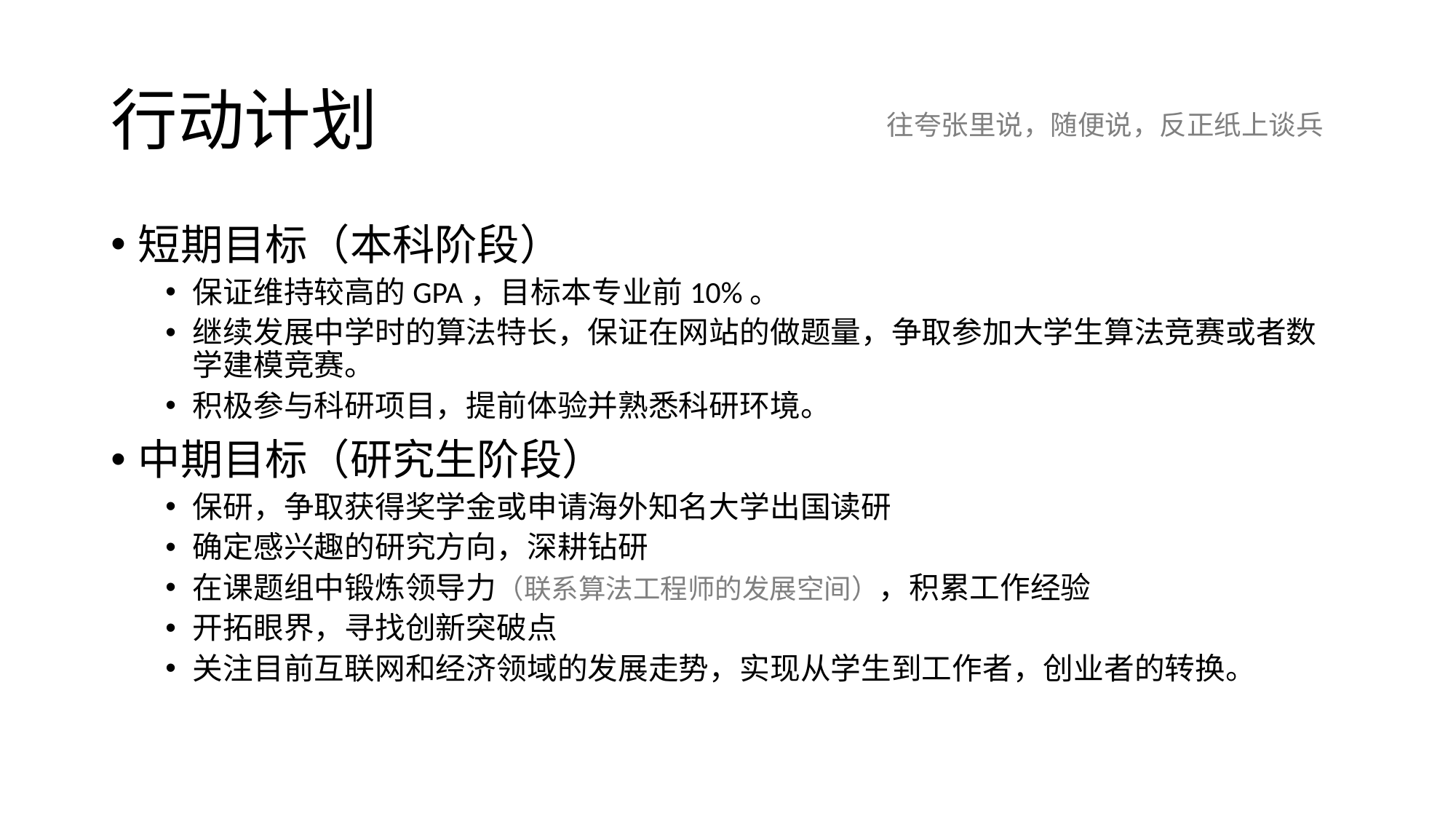

# 行动计划
往夸张里说，随便说，反正纸上谈兵
短期目标（本科阶段）
保证维持较高的GPA，目标本专业前10%。
继续发展中学时的算法特长，保证在网站的做题量，争取参加大学生算法竞赛或者数学建模竞赛。
积极参与科研项目，提前体验并熟悉科研环境。
中期目标（研究生阶段）
保研，争取获得奖学金或申请海外知名大学出国读研
确定感兴趣的研究方向，深耕钻研
在课题组中锻炼领导力（联系算法工程师的发展空间），积累工作经验
开拓眼界，寻找创新突破点
关注目前互联网和经济领域的发展走势，实现从学生到工作者，创业者的转换。